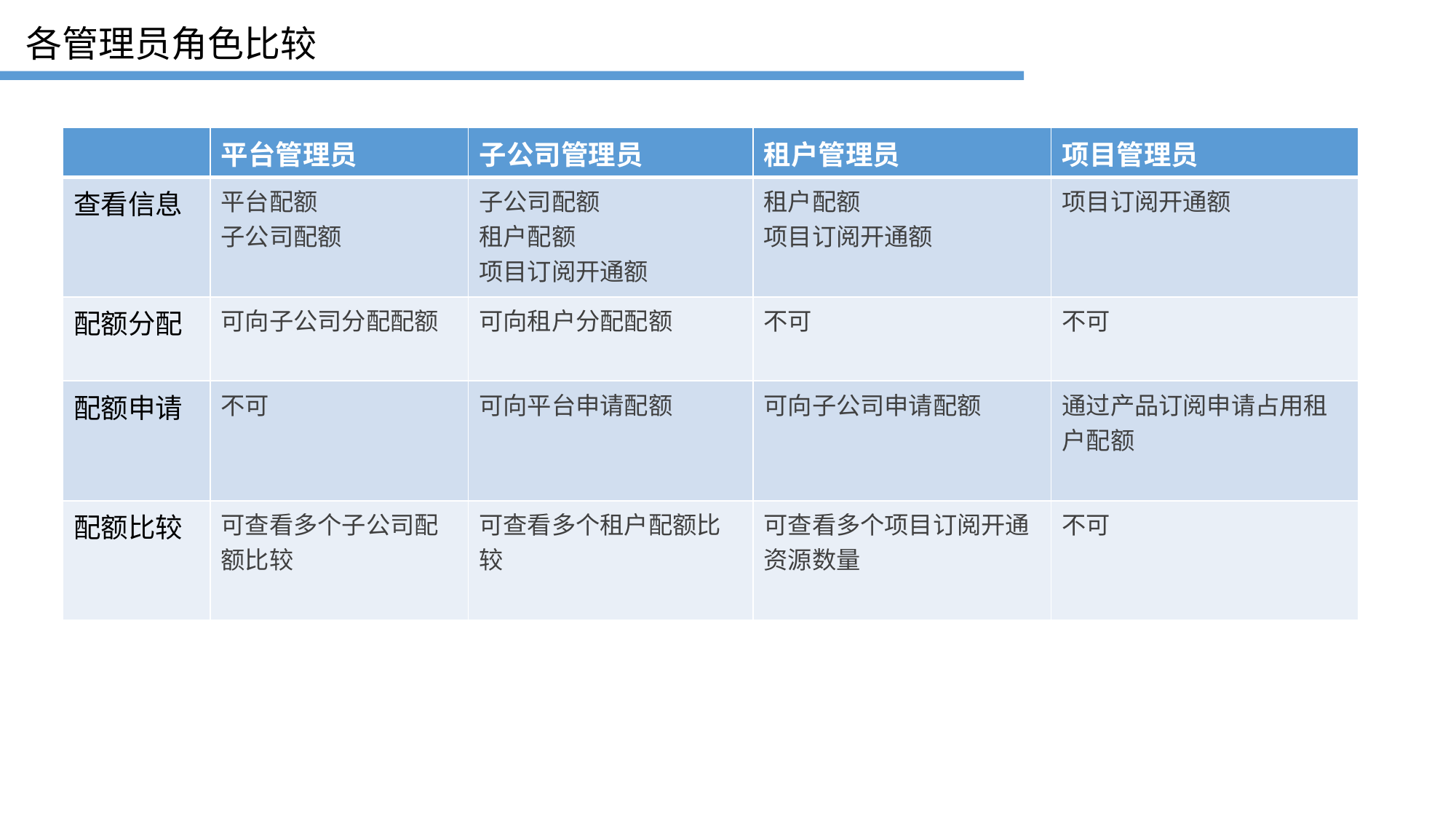

各管理员角色比较

|  | 平台管理员 | 子公司管理员 | 租户管理员 | 项目管理员 |
| --- | --- | --- | --- | --- |
| 查看信息 | 平台配额 子公司配额 | 子公司配额 租户配额 项目订阅开通额 | 租户配额 项目订阅开通额 | 项目订阅开通额 |
| 配额分配 | 可向子公司分配配额 | 可向租户分配配额 | 不可 | 不可 |
| 配额申请 | 不可 | 可向平台申请配额 | 可向子公司申请配额 | 通过产品订阅申请占用租户配额 |
| 配额比较 | 可查看多个子公司配额比较 | 可查看多个租户配额比较 | 可查看多个项目订阅开通资源数量 | 不可 |